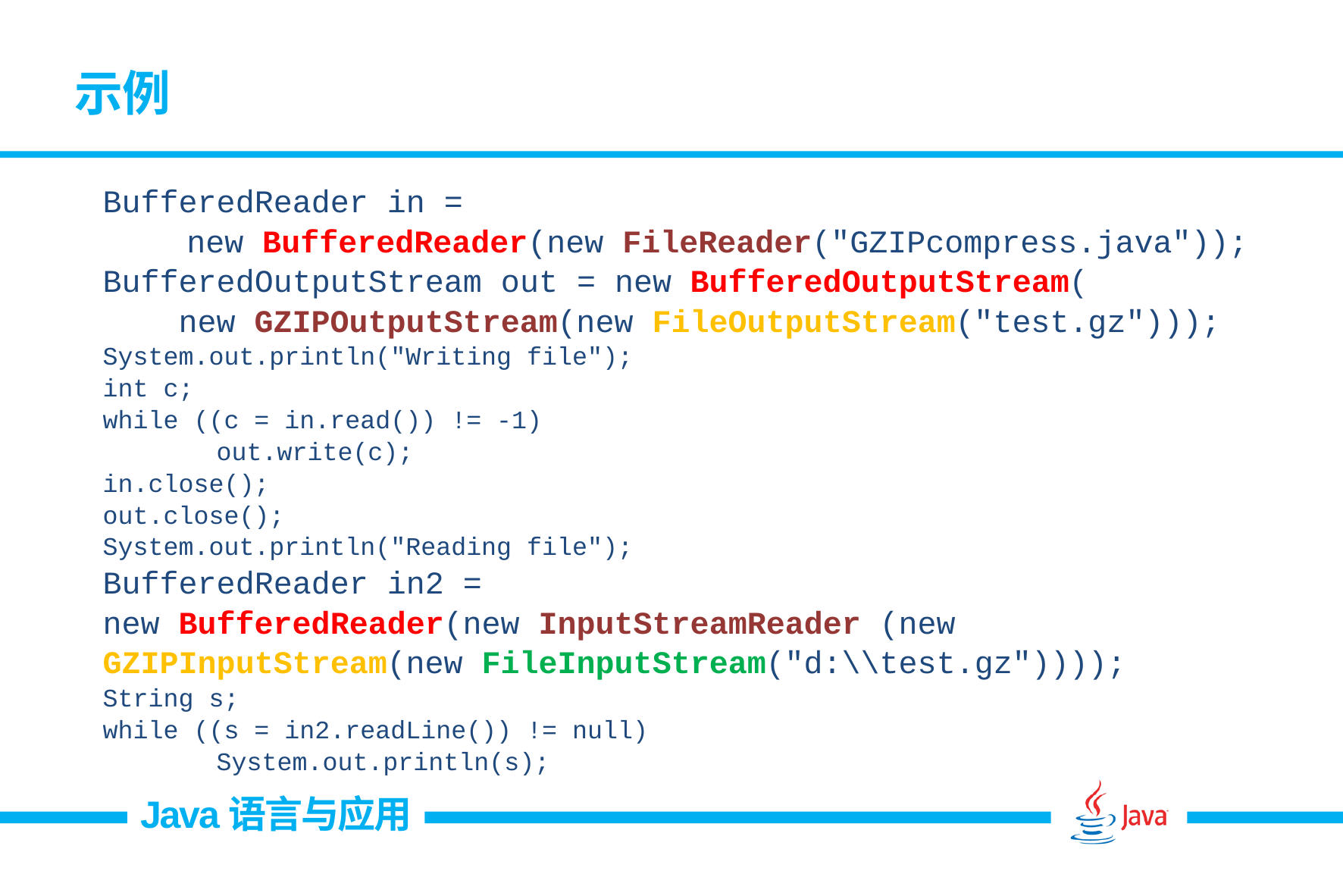

# 示例
	BufferedReader in =
      new BufferedReader(new FileReader("GZIPcompress.java"));
	BufferedOutputStream out = new BufferedOutputStream(
	    new GZIPOutputStream(new FileOutputStream("test.gz")));
	System.out.println("Writing file");
	int c;
	while ((c = in.read()) != -1)
		out.write(c);
	in.close();
	out.close();
	System.out.println("Reading file");
	BufferedReader in2 =
new BufferedReader(new InputStreamReader (new GZIPInputStream(new FileInputStream("d:\\test.gz"))));
	String s;
	while ((s = in2.readLine()) != null)
		System.out.println(s);
36